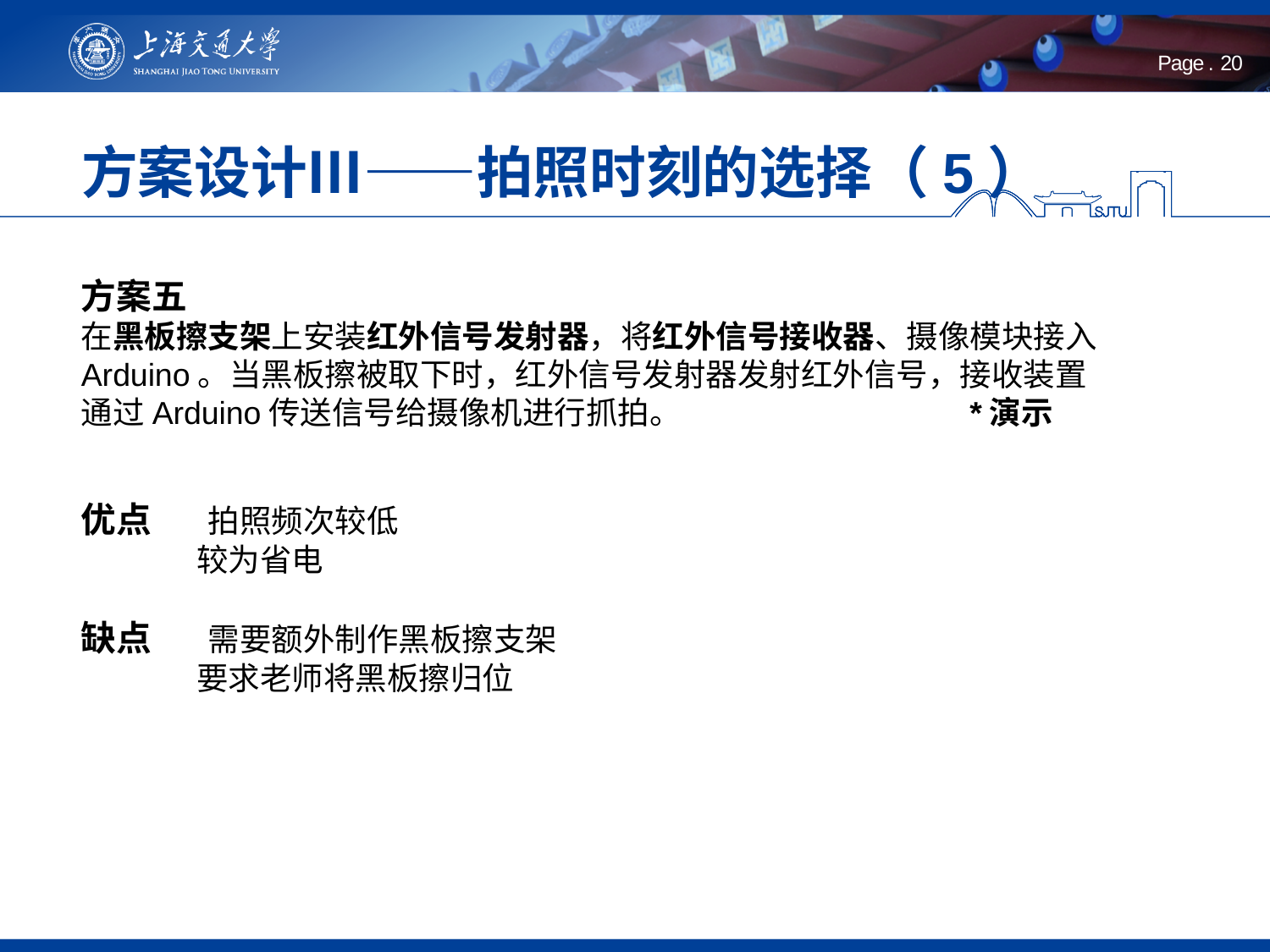

# 方案设计Ⅲ——拍照时刻的选择（5）
方案五
在黑板擦支架上安装红外信号发射器，将红外信号接收器、摄像模块接入Arduino。当黑板擦被取下时，红外信号发射器发射红外信号，接收装置通过Arduino传送信号给摄像机进行抓拍。                                       *演示
优点	拍照频次较低
               较为省电

缺点	需要额外制作黑板擦支架
               要求老师将黑板擦归位